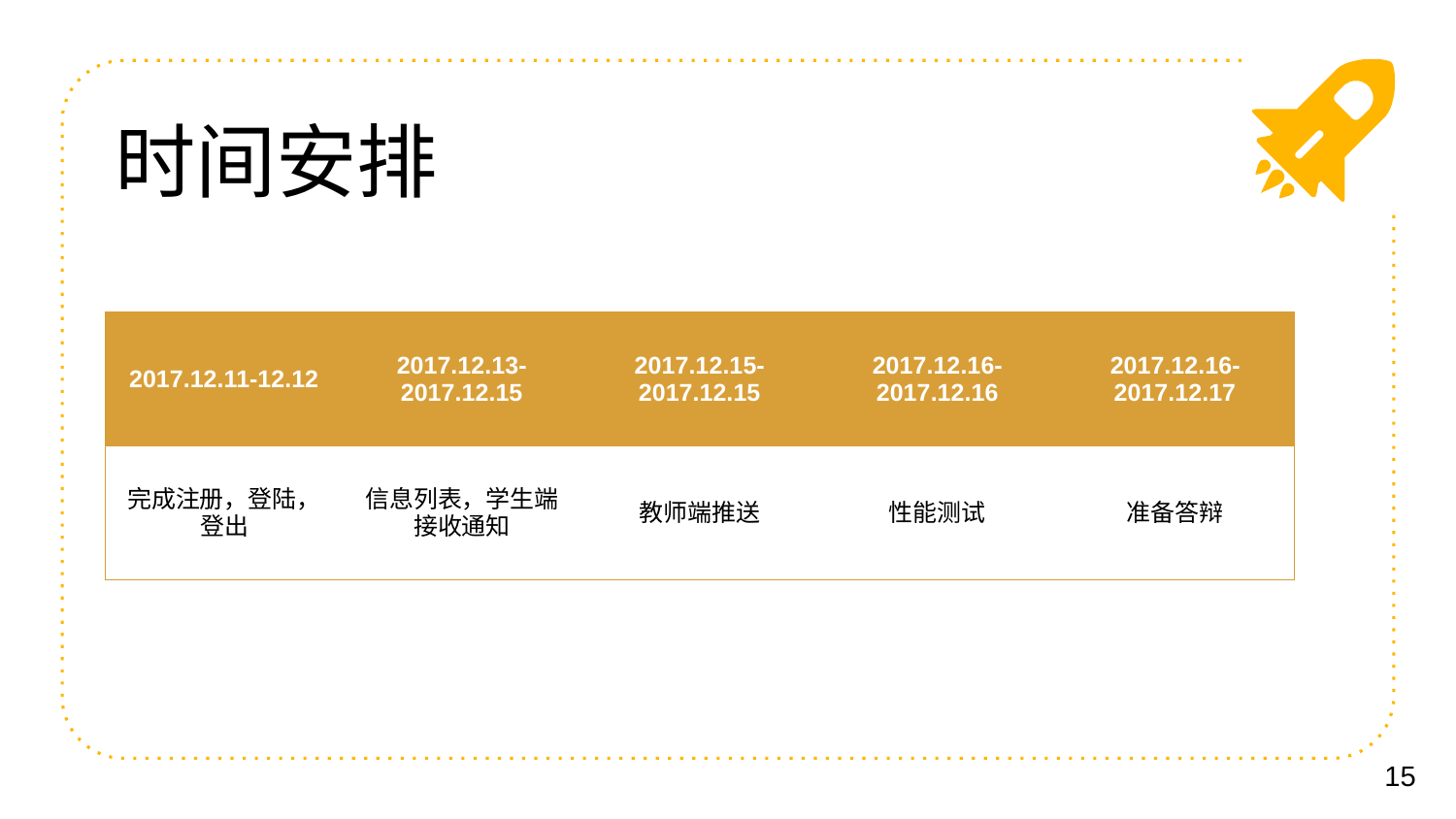

时间安排
| 2017.12.11-12.12 | 2017.12.13-2017.12.15 | 2017.12.15-2017.12.15 | 2017.12.16-2017.12.16 | 2017.12.16-2017.12.17 |
| --- | --- | --- | --- | --- |
| 完成注册，登陆，登出 | 信息列表，学生端接收通知 | 教师端推送 | 性能测试 | 准备答辩 |
15